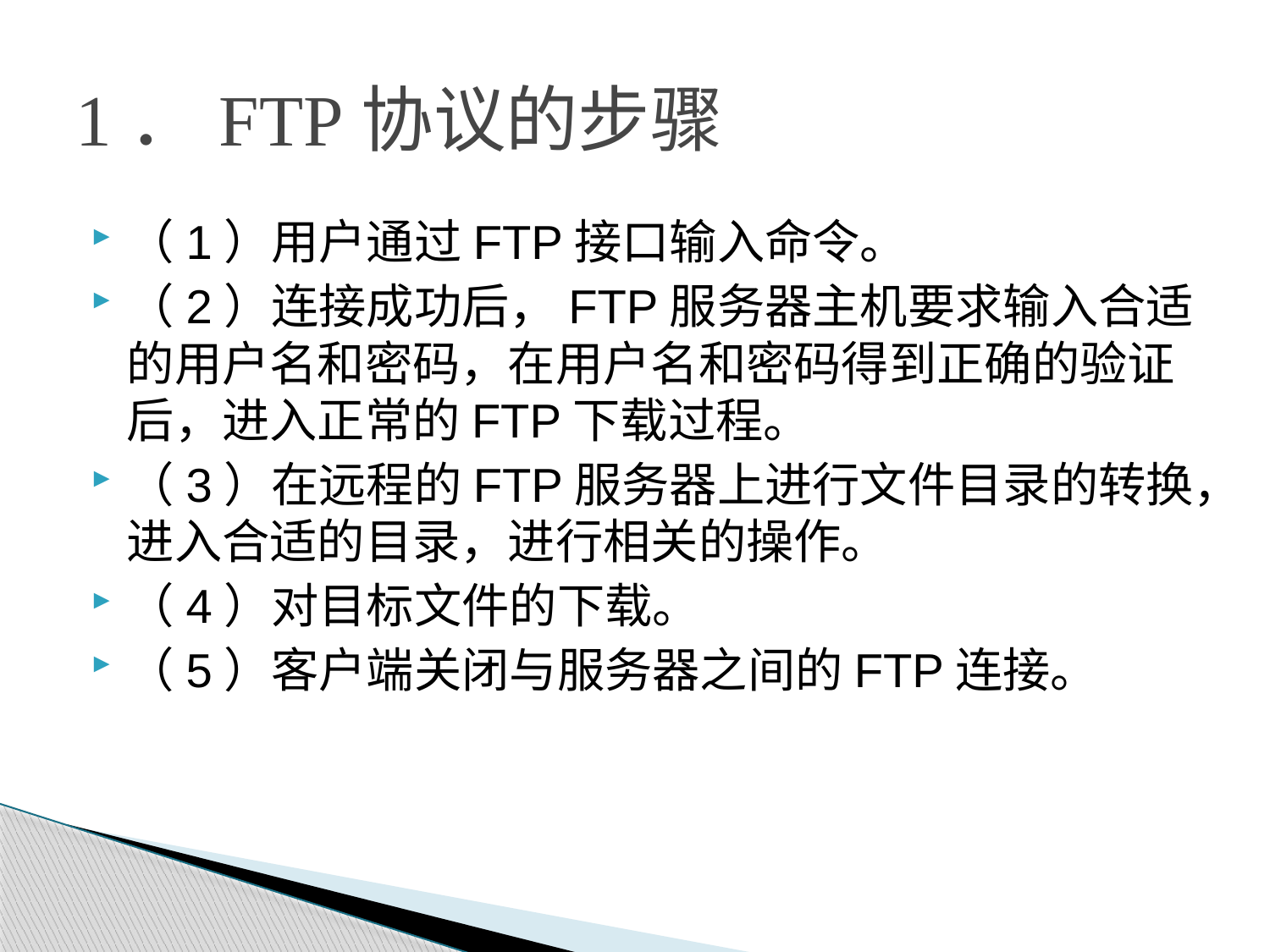

# 1．FTP协议的步骤
（1）用户通过FTP接口输入命令。
（2）连接成功后，FTP服务器主机要求输入合适的用户名和密码，在用户名和密码得到正确的验证后，进入正常的FTP下载过程。
（3）在远程的FTP服务器上进行文件目录的转换，进入合适的目录，进行相关的操作。
（4）对目标文件的下载。
（5）客户端关闭与服务器之间的FTP连接。